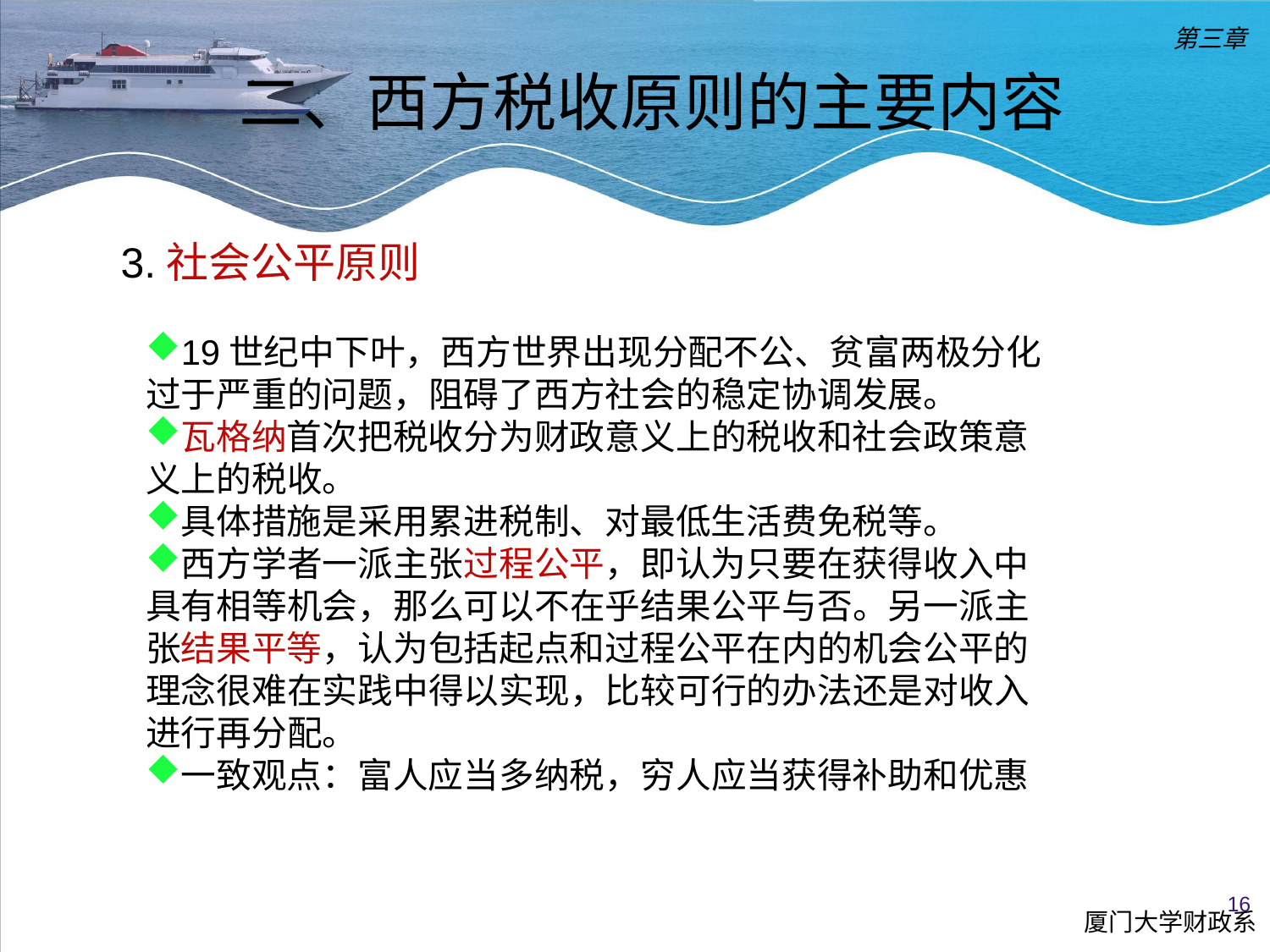

第三章
二、西方税收原则的主要内容
3.社会公平原则
19世纪中下叶，西方世界出现分配不公、贫富两极分化过于严重的问题，阻碍了西方社会的稳定协调发展。
瓦格纳首次把税收分为财政意义上的税收和社会政策意义上的税收。
具体措施是采用累进税制、对最低生活费免税等。
西方学者一派主张过程公平，即认为只要在获得收入中具有相等机会，那么可以不在乎结果公平与否。另一派主张结果平等，认为包括起点和过程公平在内的机会公平的理念很难在实践中得以实现，比较可行的办法还是对收入进行再分配。
一致观点：富人应当多纳税，穷人应当获得补助和优惠
16
厦门大学财政系